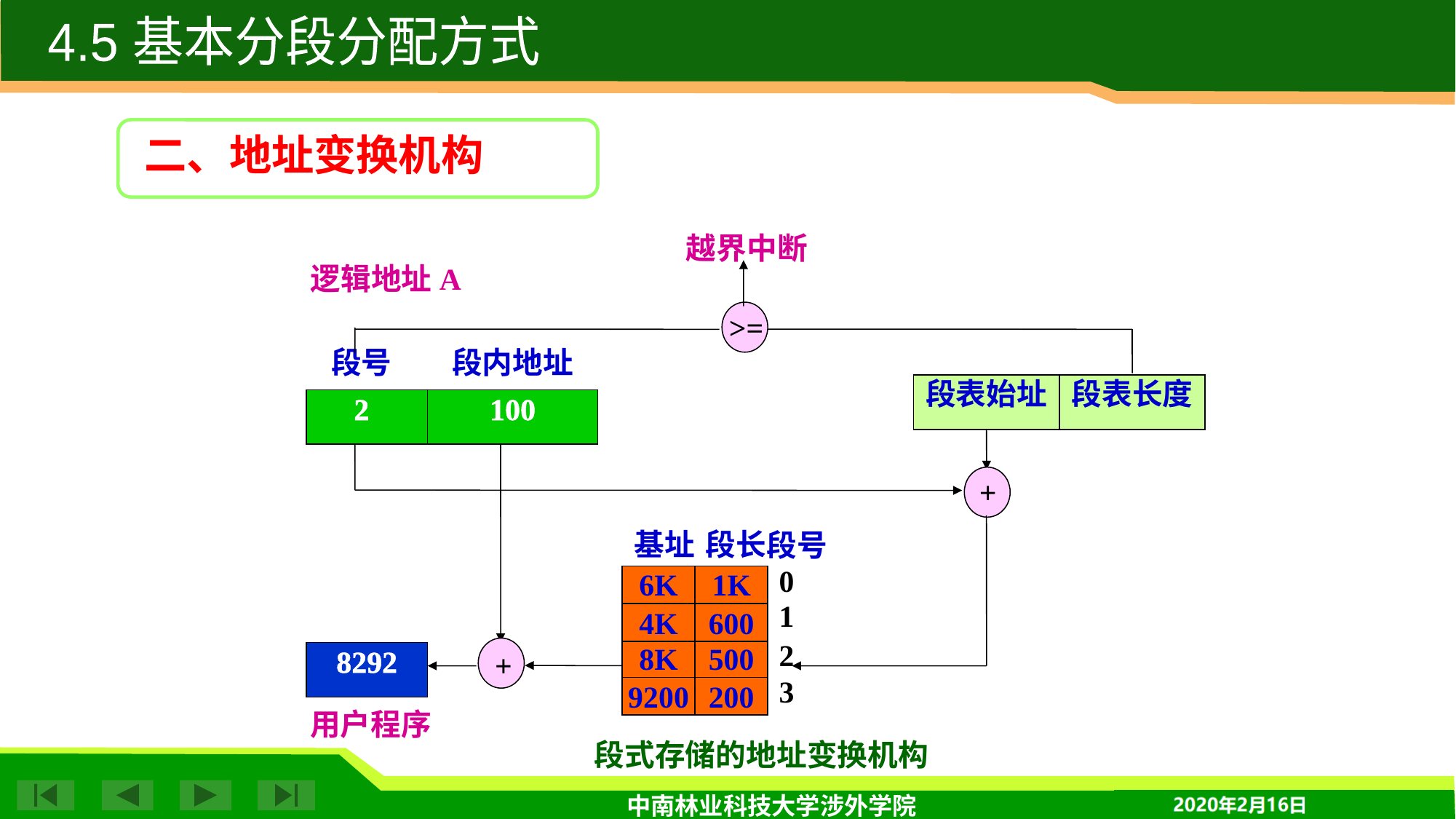

4.5 基本分段分配方式

二、地址变换机构
越界中断
逻辑地址A

>=

段号
段内地址
段表始址
段表长度
2
100

+

基址
段长
段号
0
6K
1K
1
4K
600
2

8K
500
8292
+

3
9200
200
用户程序
段式存储的地址变换机构